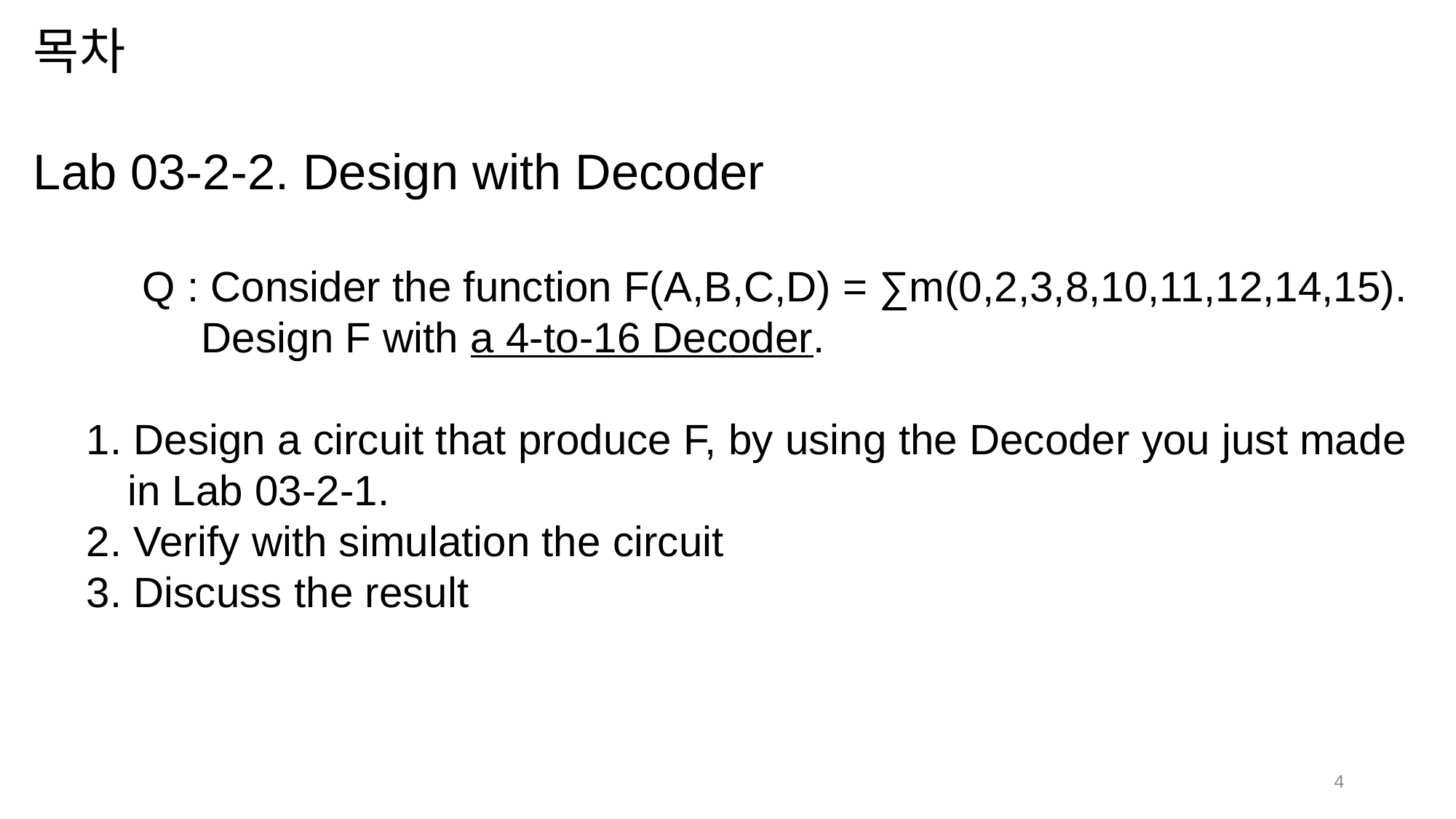

목차

Lab 03-2-2. Design with Decoder

	Q : Consider the function F(A,B,C,D) = ∑m(0,2,3,8,10,11,12,14,15).        	     Design F with a 4-to-16 Decoder.

1. Design a circuit that produce F, by using the Decoder you just made in Lab 03-2-1.
2. Verify with simulation the circuit
3. Discuss the result
4